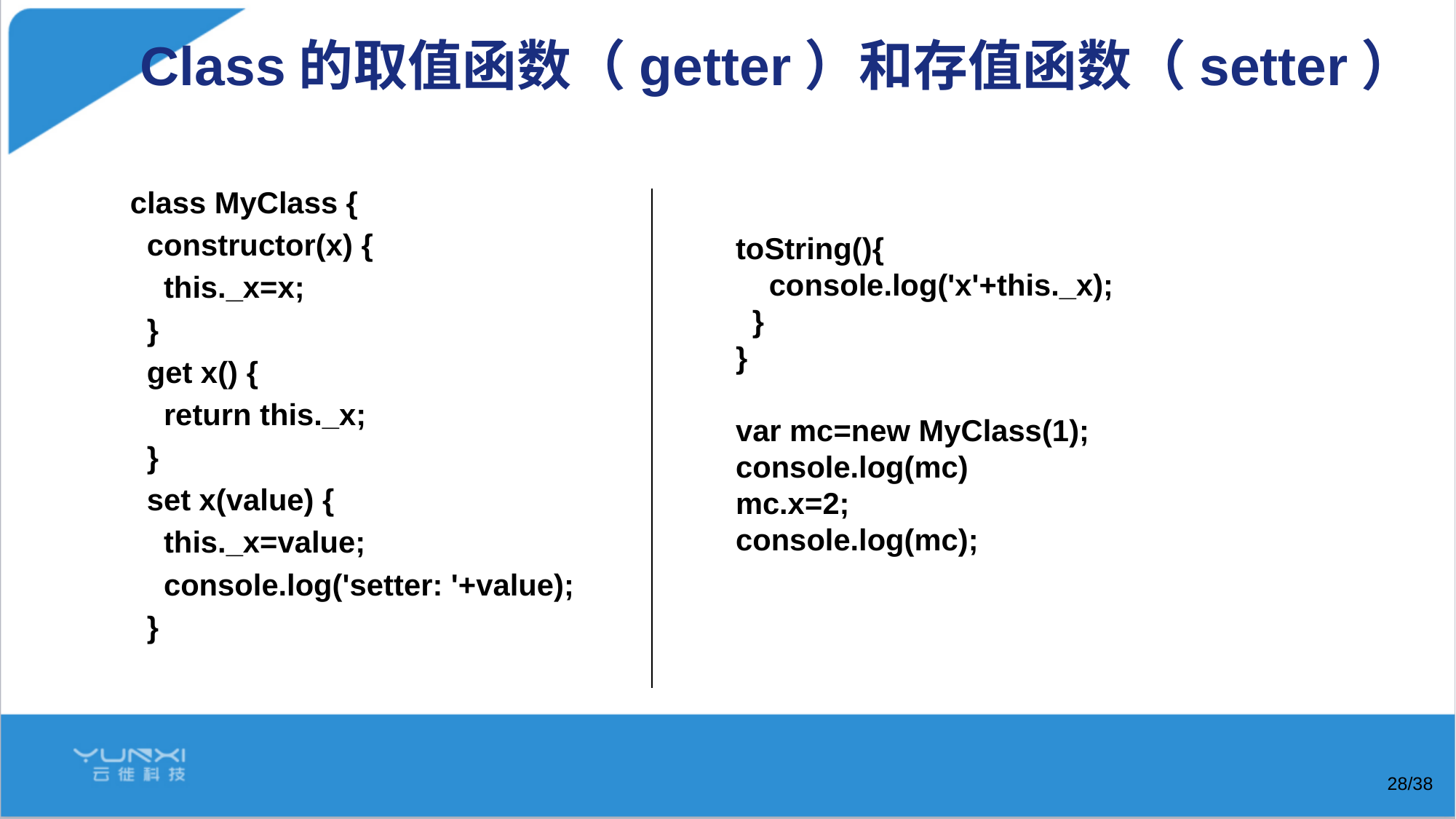

# Class的取值函数（getter）和存值函数（setter）

class MyClass {
  constructor(x) {
    this._x=x;
  }
  get x() {
    return this._x;
  }
  set x(value) {
    this._x=value;
    console.log('setter: '+value);
  }

toString(){
    console.log('x'+this._x);
  }
}

var mc=new MyClass(1);
console.log(mc)
mc.x=2;
console.log(mc);
28/38